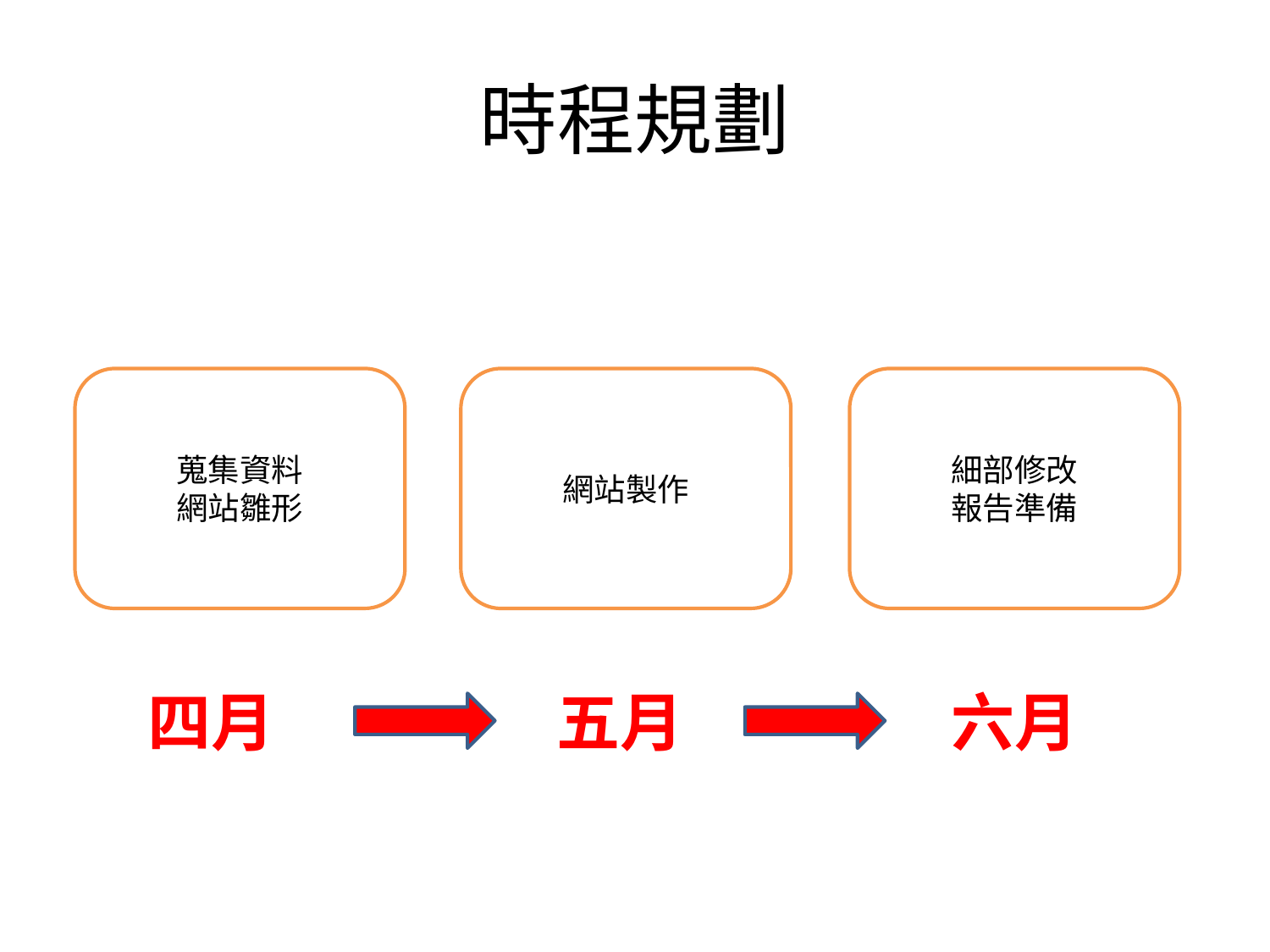

# 時程規劃
蒐集資料
網站雛形
網站製作
細部修改
報告準備
六月
五月
四月